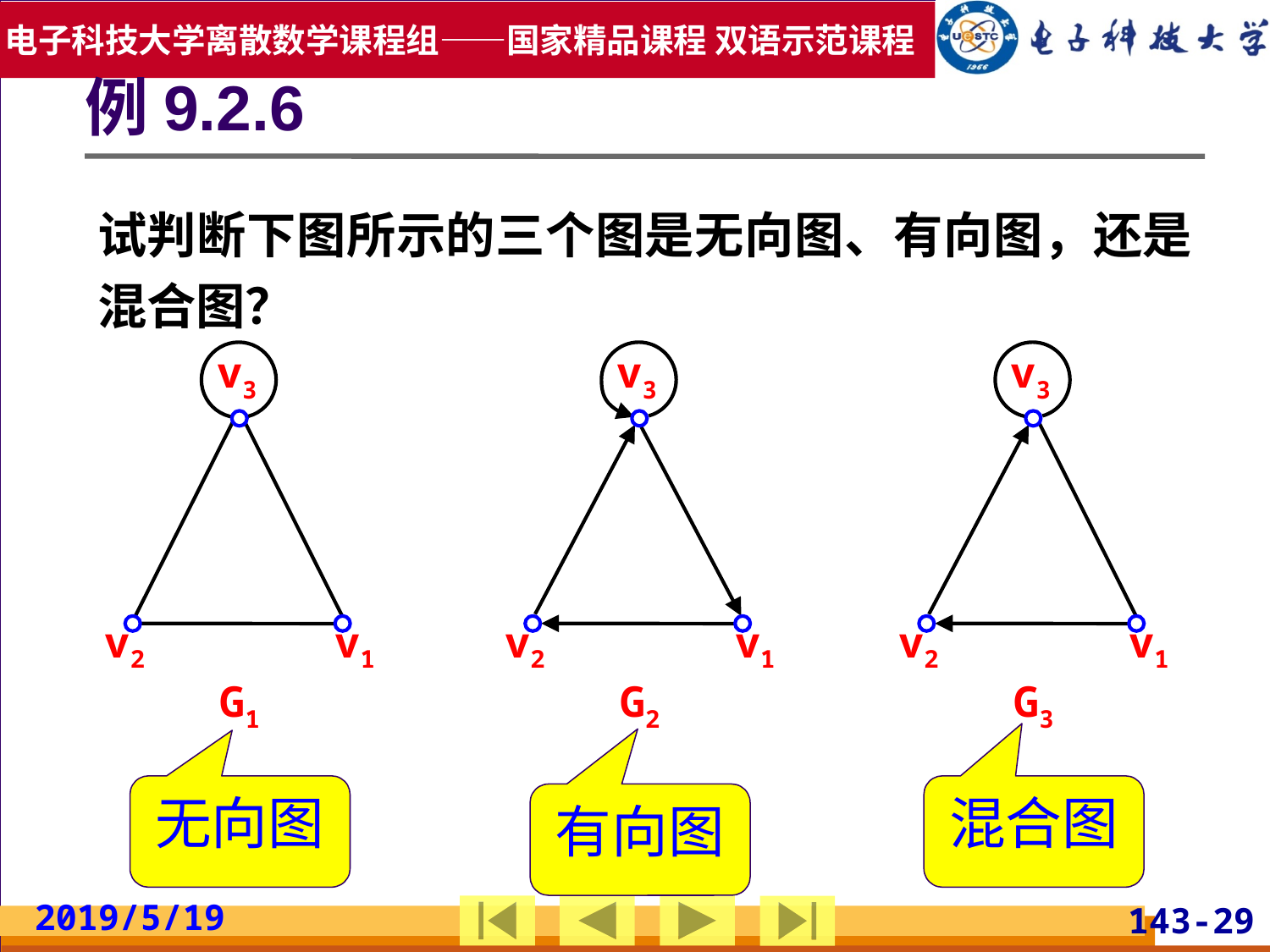

例9.2.6
试判断下图所示的三个图是无向图、有向图，还是混合图？

v3

v2
v1

G1

v3

v2
v1

G2

v3

v2
v1

G3
无向图
混合图
有向图
2019/5/19